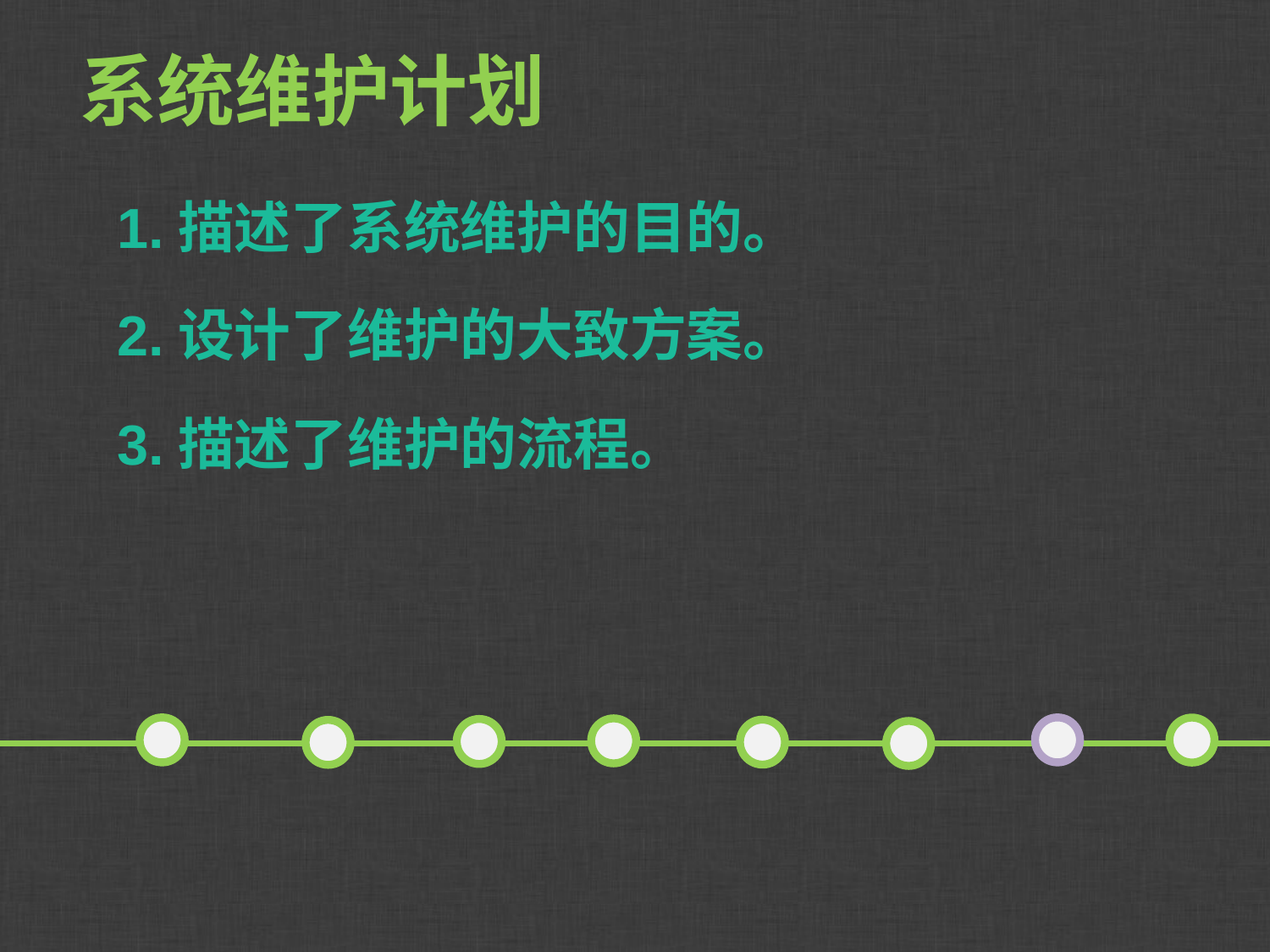

系统维护计划
1.描述了系统维护的目的。
2.设计了维护的大致方案。
3.描述了维护的流程。